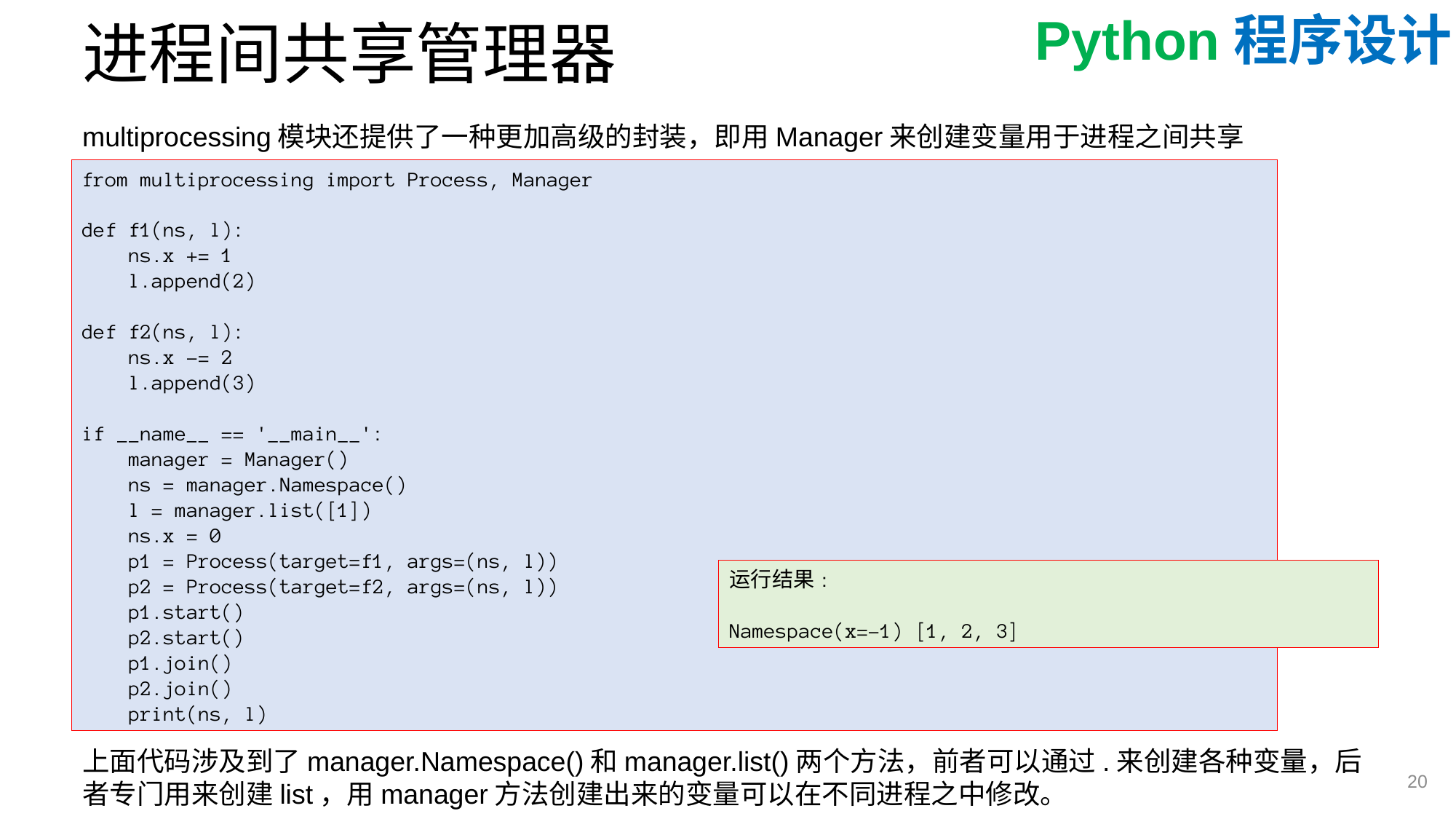

# 进程间共享管理器
multiprocessing模块还提供了一种更加高级的封装，即用Manager来创建变量用于进程之间共享
from multiprocessing import Process, Manager

def f1(ns, l):
    ns.x += 1
    l.append(2)

def f2(ns, l):
    ns.x -= 2
    l.append(3)

if __name__ == '__main__':
    manager = Manager()
    ns = manager.Namespace()
    l = manager.list([1])
    ns.x = 0
    p1 = Process(target=f1, args=(ns, l))
    p2 = Process(target=f2, args=(ns, l))
    p1.start()
    p2.start()
    p1.join()
    p2.join()
    print(ns, l)
运行结果:

Namespace(x=-1) [1, 2, 3]
上面代码涉及到了manager.Namespace()和manager.list()两个方法，前者可以通过.来创建各种变量，后者专门用来创建list，用manager方法创建出来的变量可以在不同进程之中修改。
20